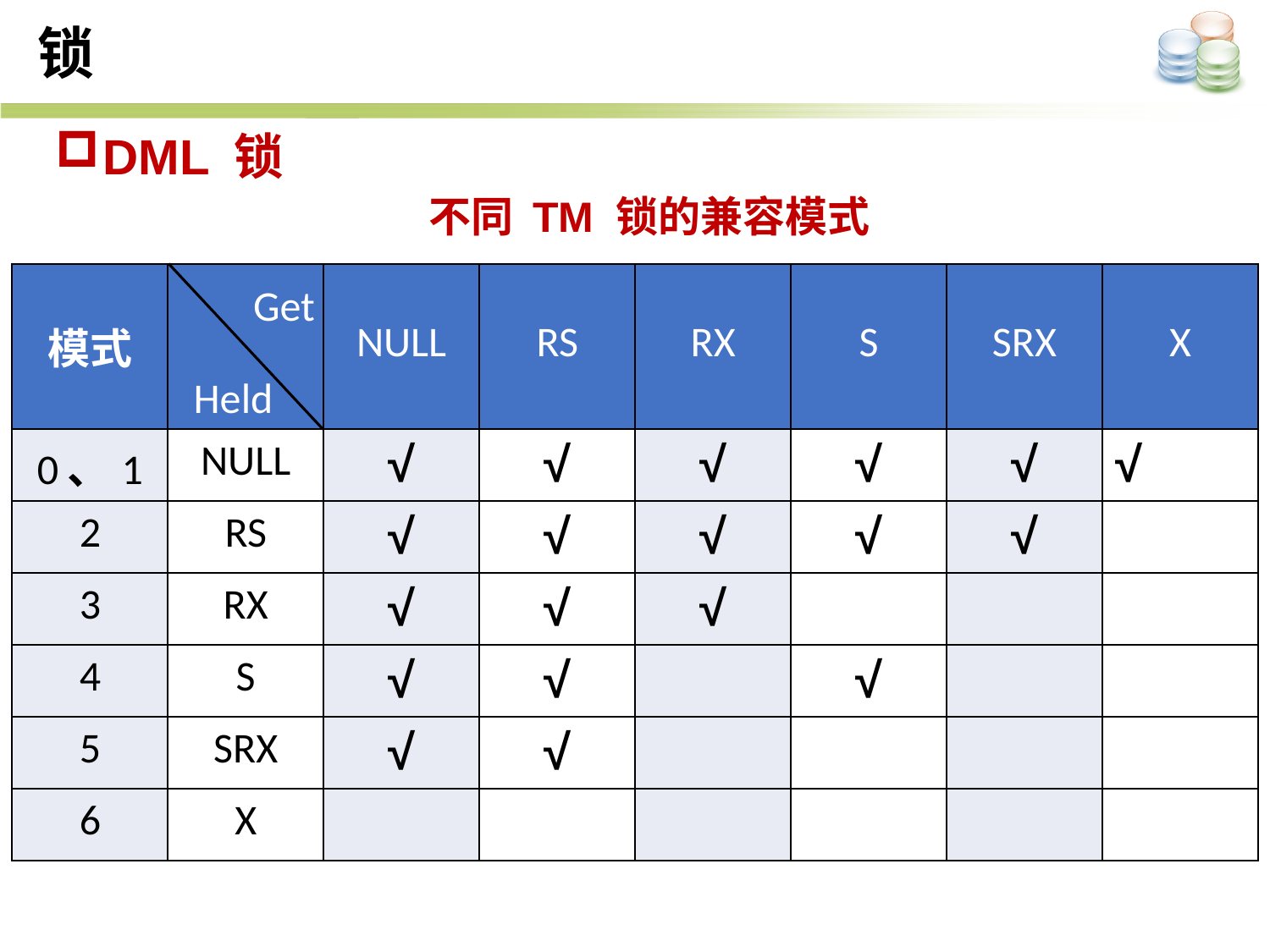

锁
DML 锁
不同 TM 锁的兼容模式
| 模式 |  | NULL | RS | RX | S | SRX | X |
| --- | --- | --- | --- | --- | --- | --- | --- |
| 0、1 | NULL | √ | √ | √ | √ | √ | √ |
| 2 | RS | √ | √ | √ | √ | √ |  |
| 3 | RX | √ | √ | √ |  |  |  |
| 4 | S | √ | √ |  | √ |  |  |
| 5 | SRX | √ | √ |  |  |  |  |
| 6 | X |  |  |  |  |  |  |
Get
Held
50